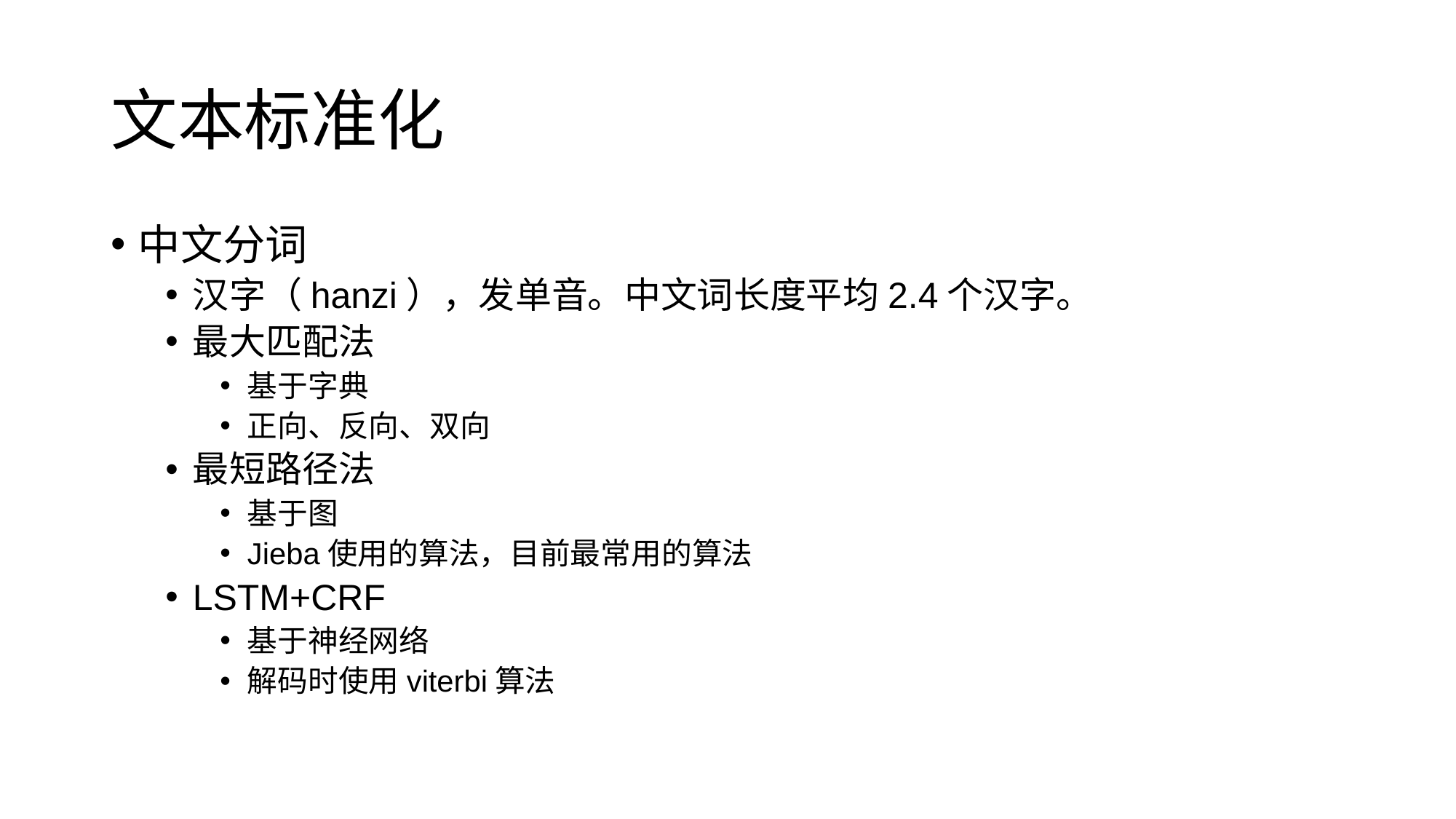

# 文本标准化
中文分词
汉字（hanzi），发单音。中文词长度平均2.4个汉字。
最大匹配法
基于字典
正向、反向、双向
最短路径法
基于图
Jieba使用的算法，目前最常用的算法
LSTM+CRF
基于神经网络
解码时使用viterbi算法